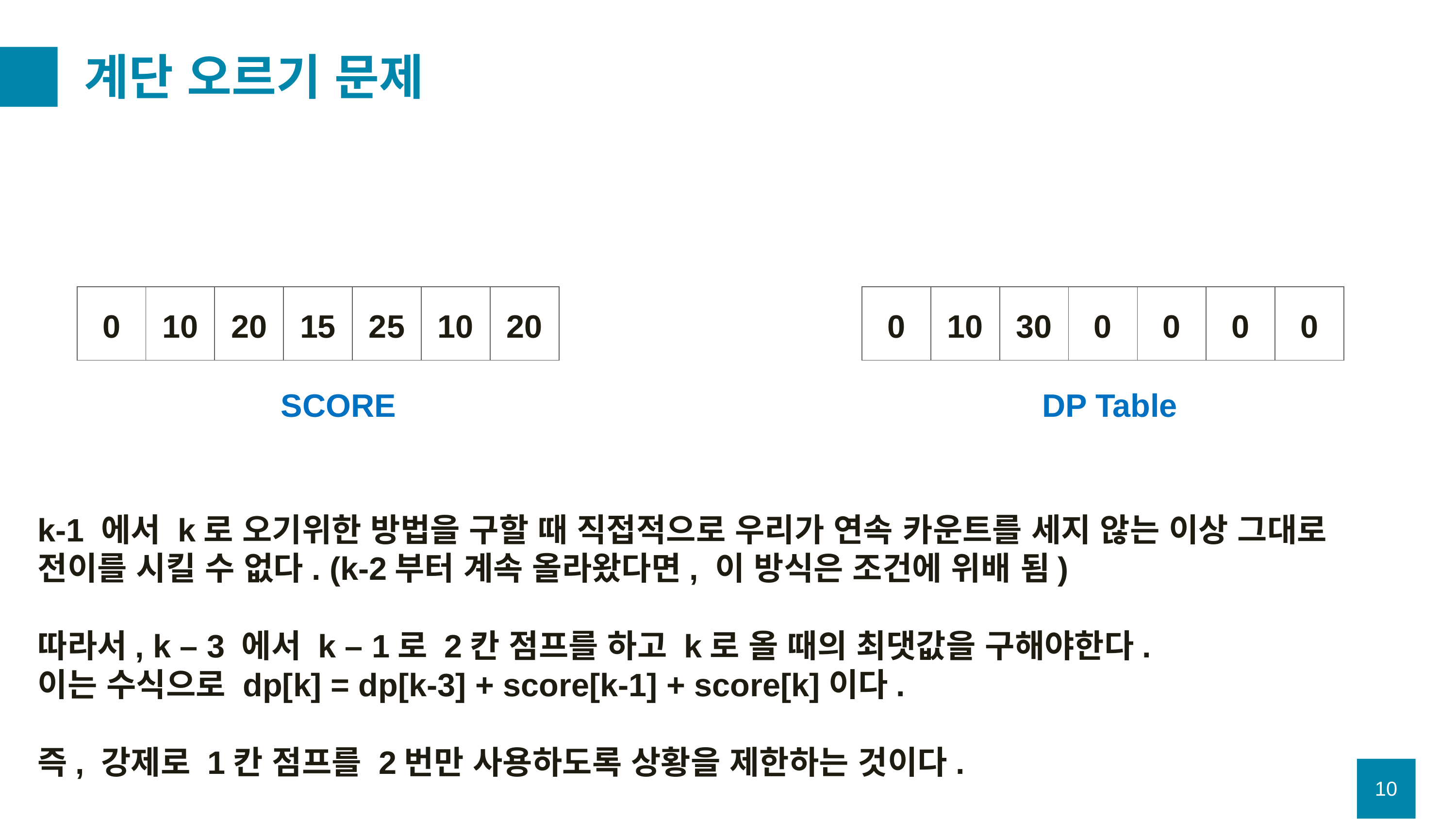

# 계단 오르기 문제
| 0 | 10 | 30 | 0 | 0 | 0 | 0 |
| --- | --- | --- | --- | --- | --- | --- |
| 0 | 10 | 20 | 15 | 25 | 10 | 20 |
| --- | --- | --- | --- | --- | --- | --- |
SCORE
DP Table
k-1 에서 k로 오기위한 방법을 구할 때 직접적으로 우리가 연속 카운트를 세지 않는 이상 그대로 전이를 시킬 수 없다. (k-2부터 계속 올라왔다면, 이 방식은 조건에 위배 됨)

따라서, k – 3 에서 k – 1로 2칸 점프를 하고 k로 올 때의 최댓값을 구해야한다.
이는 수식으로 dp[k] = dp[k-3] + score[k-1] + score[k]이다.

즉, 강제로 1칸 점프를 2번만 사용하도록 상황을 제한하는 것이다.
10